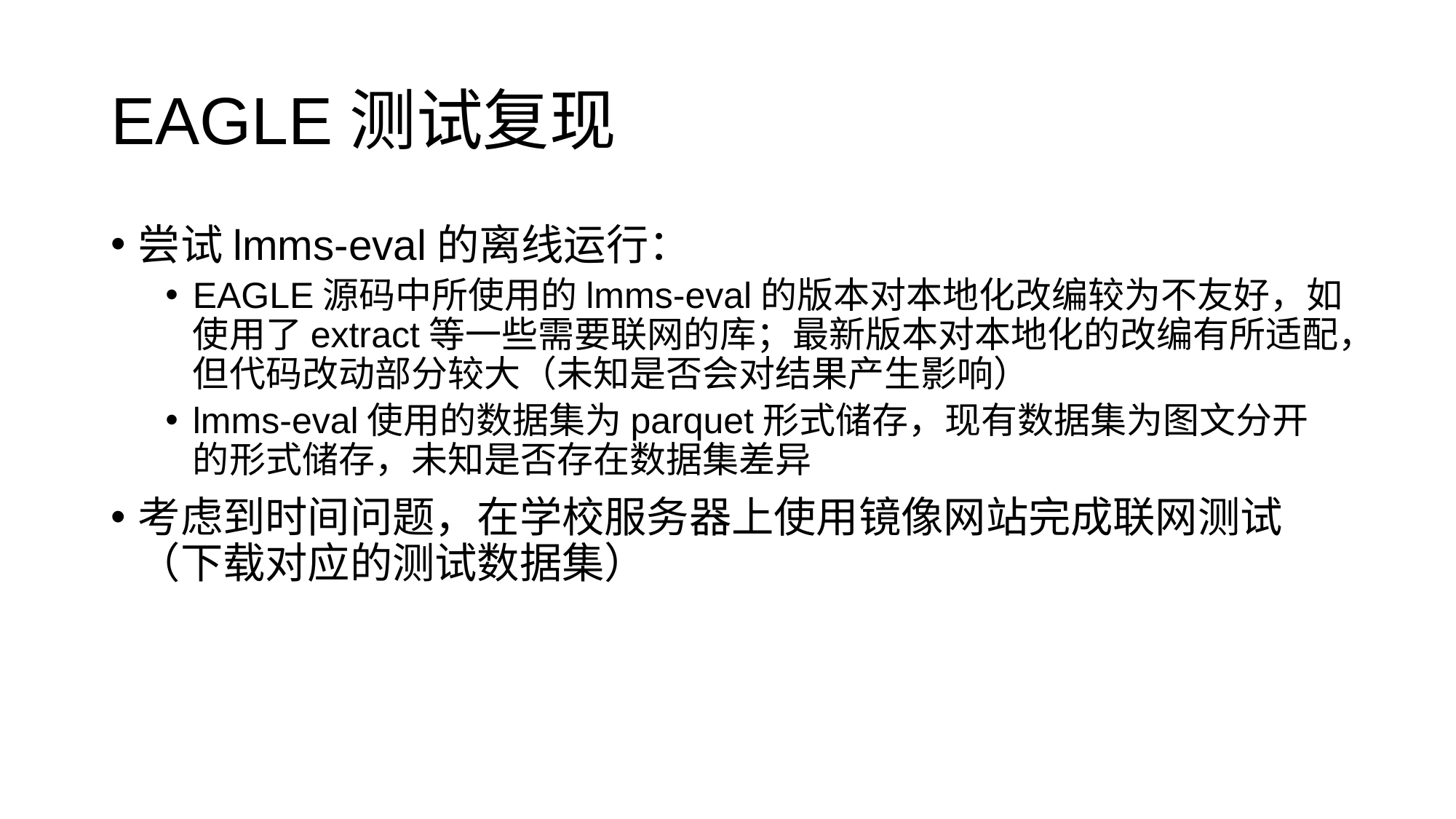

# EAGLE测试复现
尝试lmms-eval的离线运行：
EAGLE源码中所使用的lmms-eval的版本对本地化改编较为不友好，如使用了extract等一些需要联网的库；最新版本对本地化的改编有所适配，但代码改动部分较大（未知是否会对结果产生影响）
lmms-eval使用的数据集为parquet形式储存，现有数据集为图文分开的形式储存，未知是否存在数据集差异
考虑到时间问题，在学校服务器上使用镜像网站完成联网测试（下载对应的测试数据集）